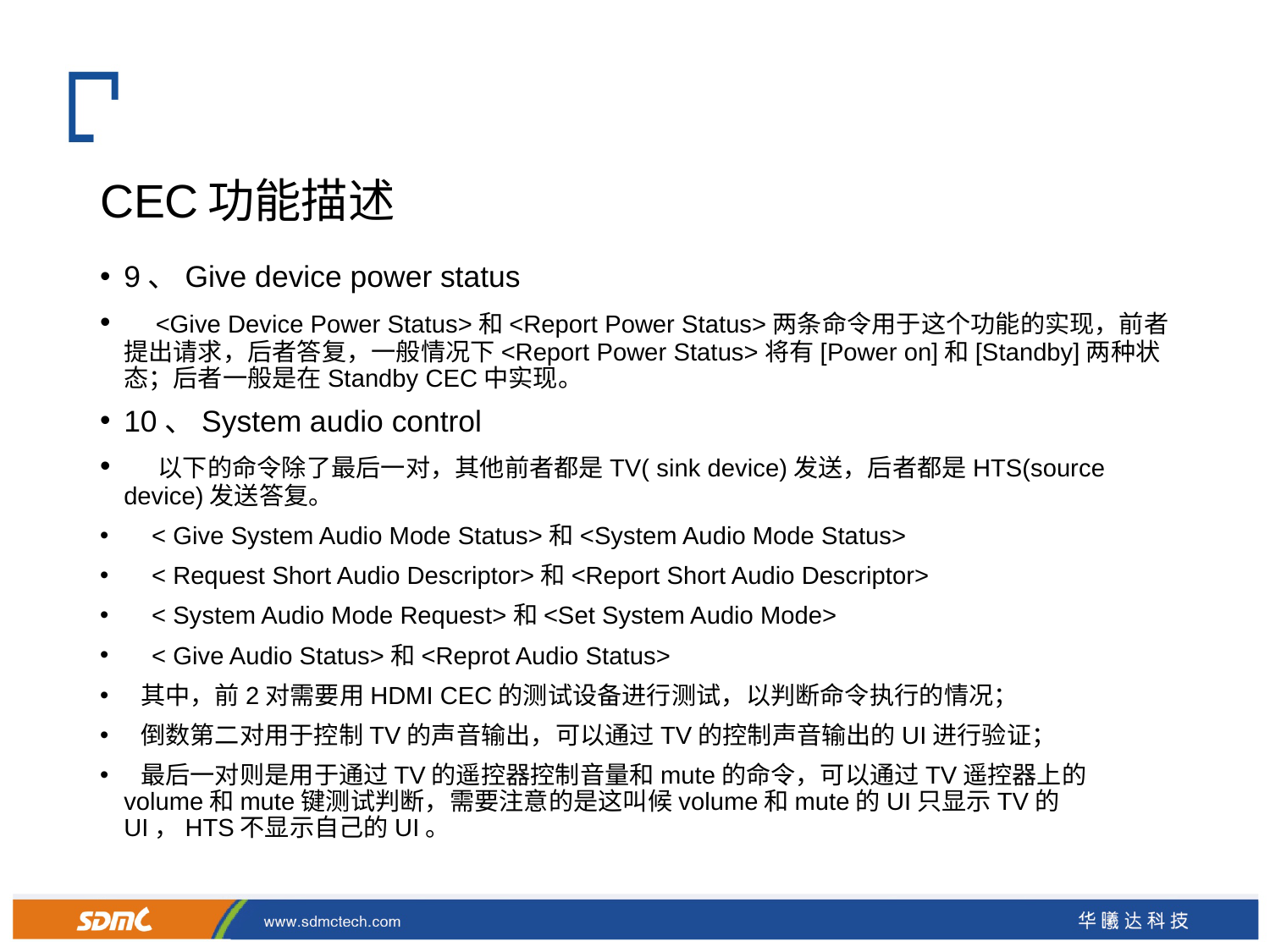

# CEC功能描述
9、Give device power status
    <Give Device Power Status>和<Report Power Status>两条命令用于这个功能的实现，前者提出请求，后者答复，一般情况下<Report Power Status>将有[Power on]和[Standby]两种状态；后者一般是在Standby CEC中实现。
10、System audio control
    以下的命令除了最后一对，其他前者都是TV( sink device)发送，后者都是HTS(source device)发送答复。
    < Give System Audio Mode Status>和<System Audio Mode Status>
    < Request Short Audio Descriptor>和<Report Short Audio Descriptor>
    < System Audio Mode Request>和<Set System Audio Mode>
    < Give Audio Status>和<Reprot Audio Status>
  其中，前2对需要用HDMI CEC的测试设备进行测试，以判断命令执行的情况；
  倒数第二对用于控制TV的声音输出，可以通过TV的控制声音输出的UI进行验证；
  最后一对则是用于通过TV的遥控器控制音量和mute的命令，可以通过TV遥控器上的volume和mute键测试判断，需要注意的是这叫候volume和mute的UI只显示TV的UI，HTS不显示自己的UI。